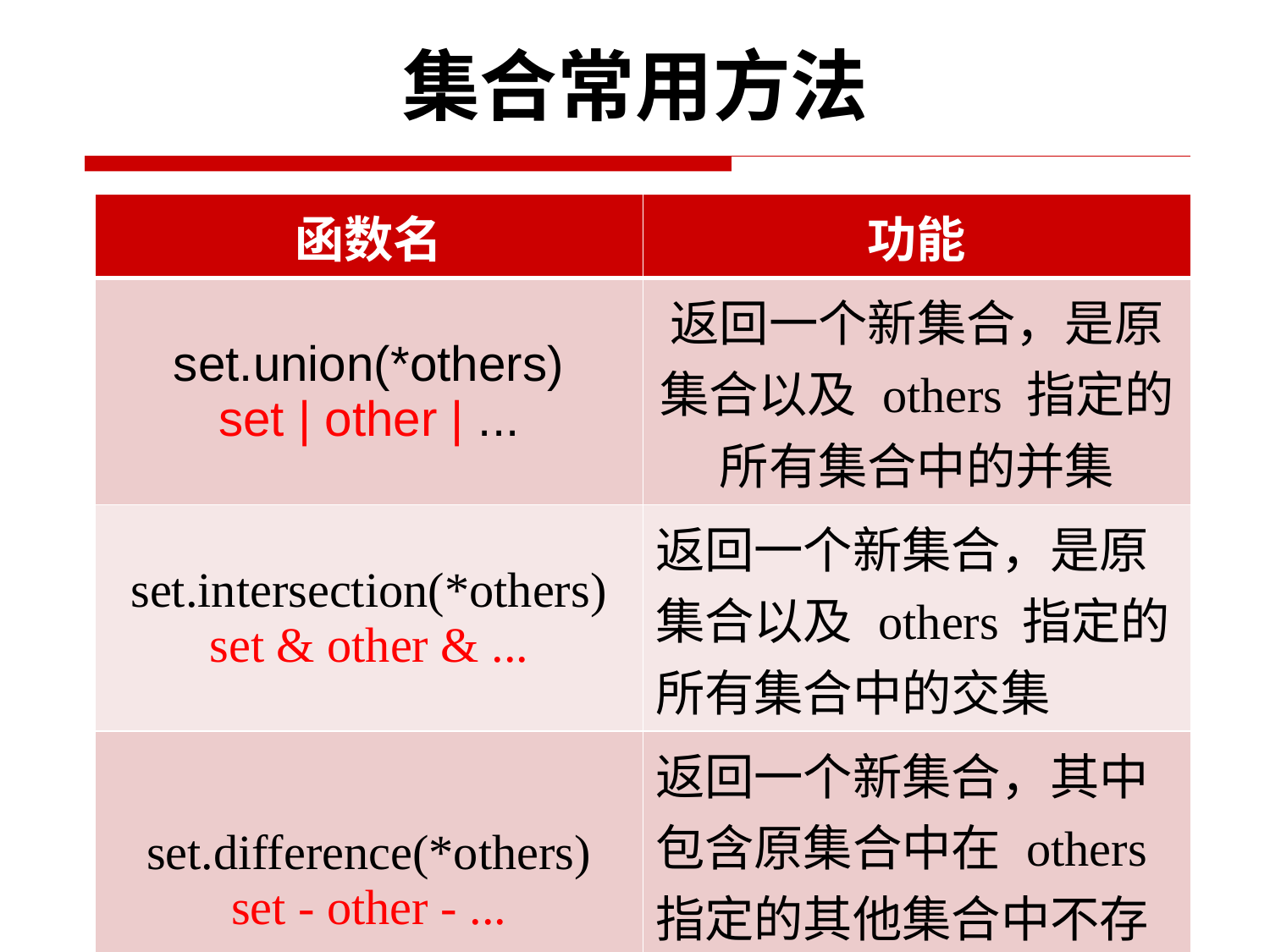

# 集合常用方法
| 函数名 | 功能 |
| --- | --- |
| set.union(\*others) set | other | ... | 返回一个新集合，是原集合以及 others 指定的所有集合中的并集 |
| set.intersection(\*others) set & other & ... | 返回一个新集合，是原集合以及 others 指定的所有集合中的交集 |
| set.difference(\*others) set - other - ... | 返回一个新集合，其中包含原集合中在 others 指定的其他集合中不存在的元素 |
51